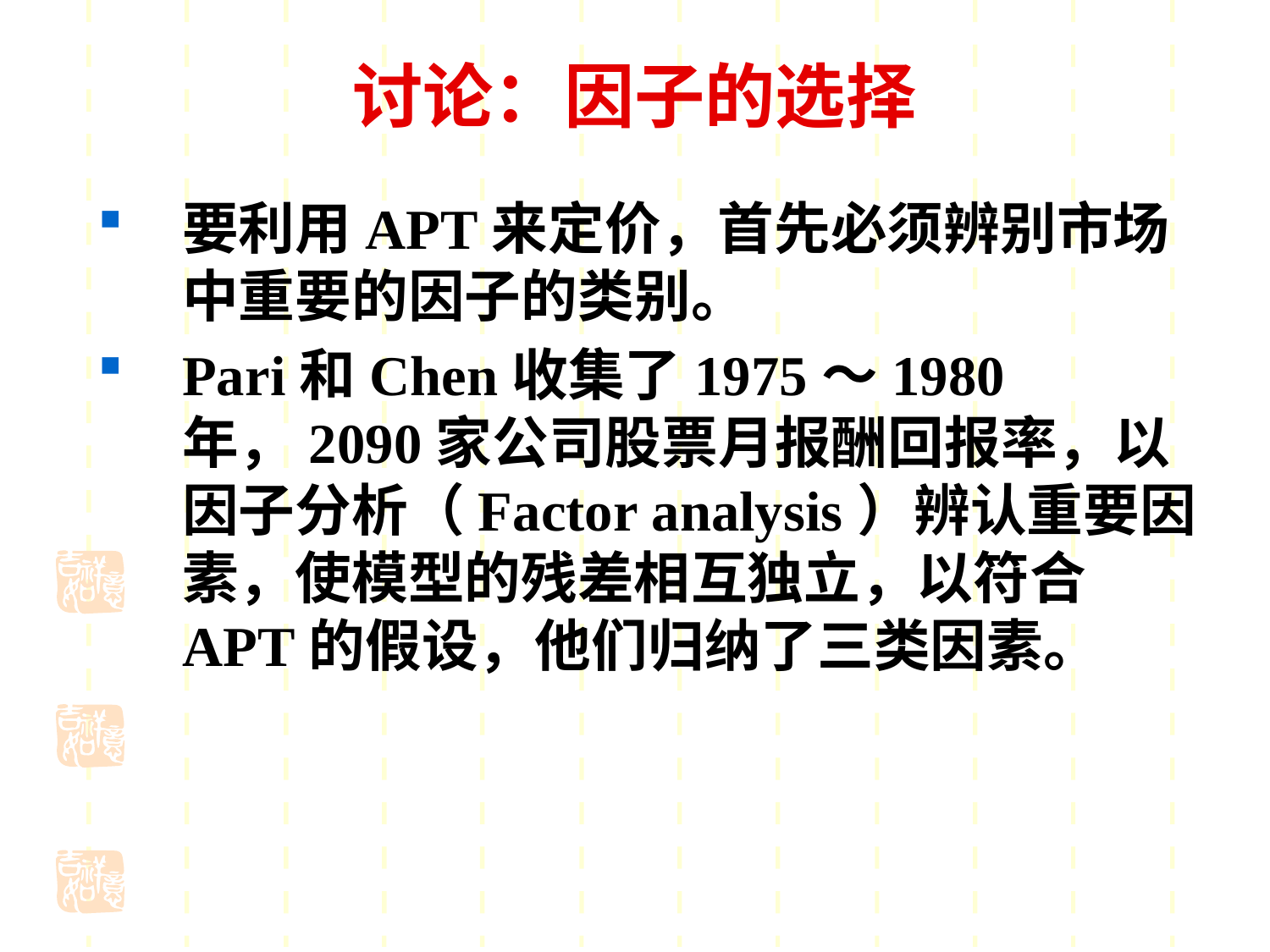

# 讨论：因子的选择
要利用APT来定价，首先必须辨别市场中重要的因子的类别。
Pari和Chen收集了1975～1980年，2090家公司股票月报酬回报率，以因子分析（Factor analysis）辨认重要因素，使模型的残差相互独立，以符合APT的假设，他们归纳了三类因素。